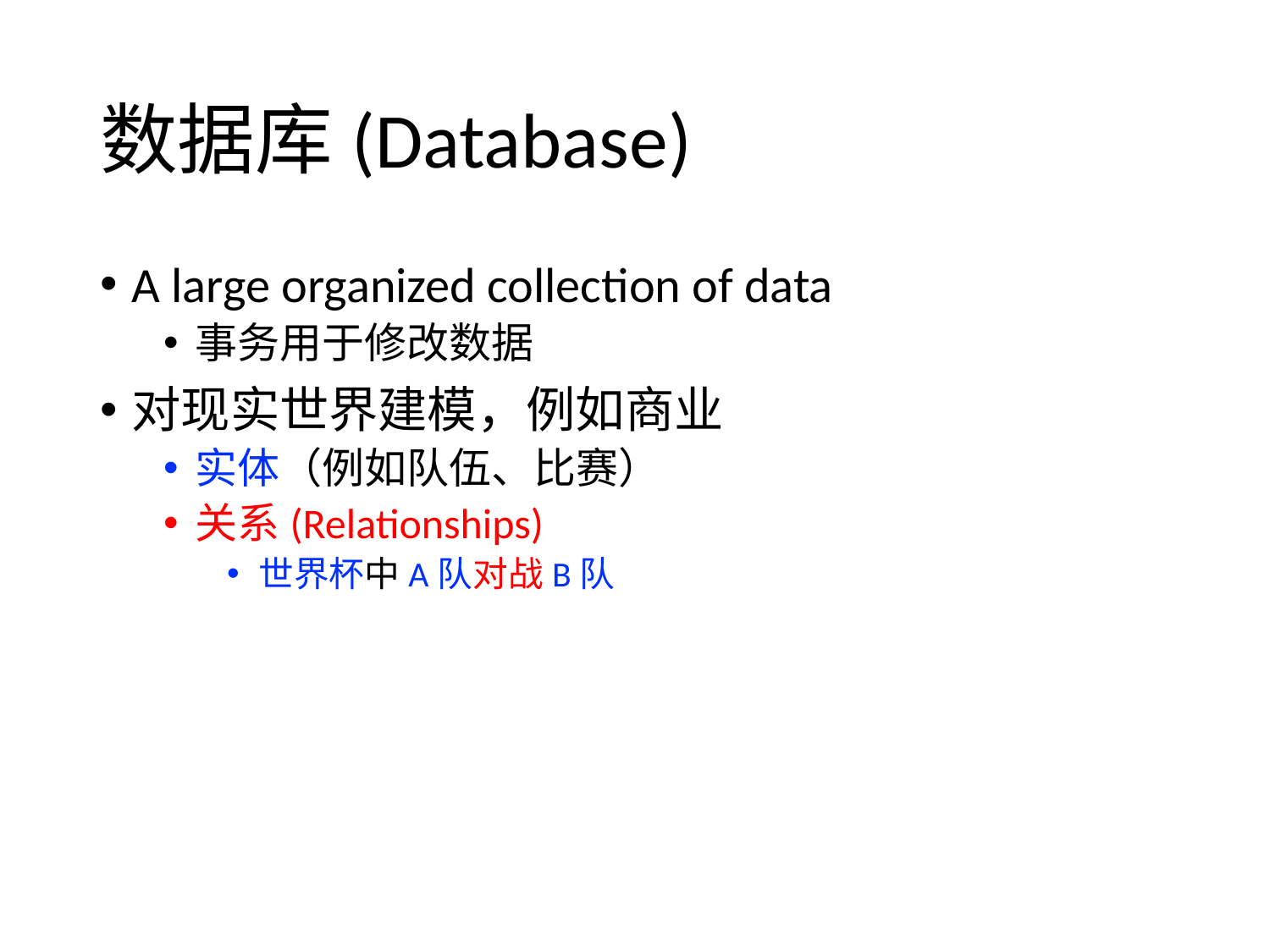

# 数据库(Database)
A large organized collection of data
事务用于修改数据
对现实世界建模，例如商业
实体（例如队伍、比赛）
关系(Relationships)
世界杯中A队对战B队